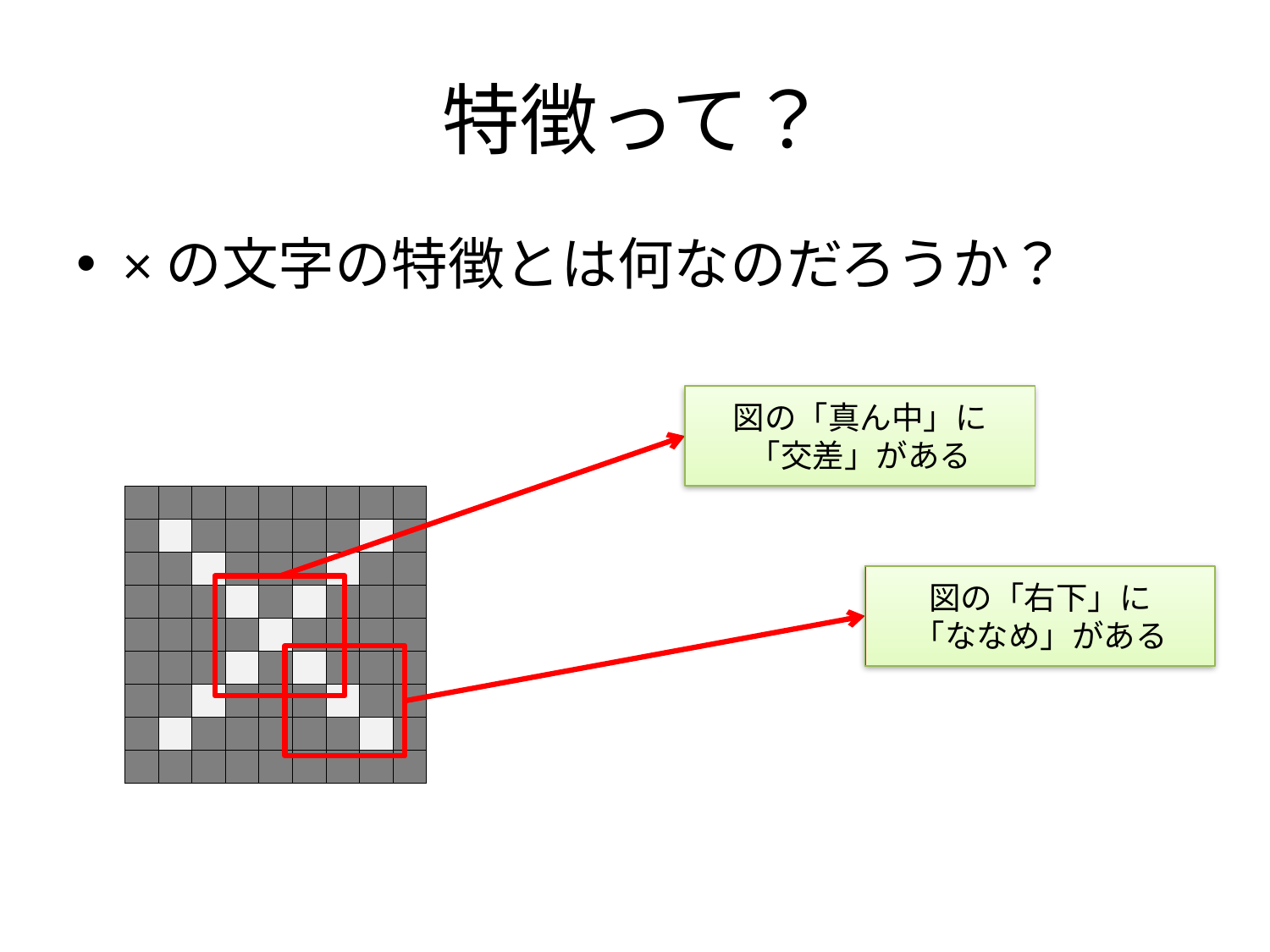

# 特徴って？
×の文字の特徴とは何なのだろうか？
図の「真ん中」に
「交差」がある
|  |  |  |  |  |  |  |  |  |
| --- | --- | --- | --- | --- | --- | --- | --- | --- |
|  |  |  |  |  |  |  |  |  |
|  |  |  |  |  |  |  |  |  |
|  |  |  |  |  |  |  |  |  |
|  |  |  |  |  |  |  |  |  |
|  |  |  |  |  |  |  |  |  |
|  |  |  |  |  |  |  |  |  |
|  |  |  |  |  |  |  |  |  |
|  |  |  |  |  |  |  |  |  |
図の「右下」に
「ななめ」がある